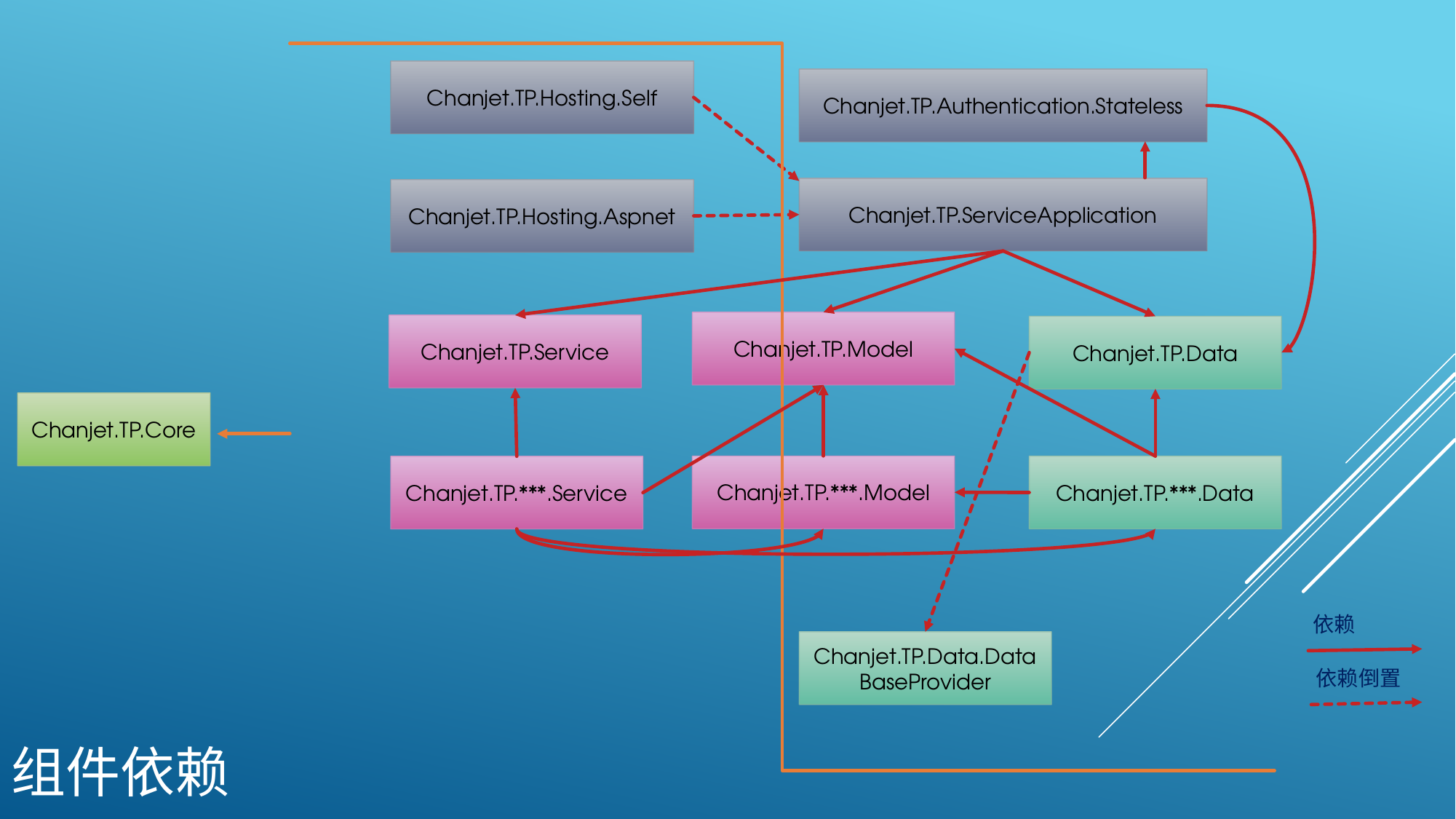

Chanjet.TP.Hosting.Self
Chanjet.TP.Authentication.Stateless
Chanjet.TP.ServiceApplication
Chanjet.TP.Hosting.Aspnet
Chanjet.TP.Model
Chanjet.TP.Service
Chanjet.TP.Data
Chanjet.TP.Core
Chanjet.TP.***.Model
Chanjet.TP.***.Data
Chanjet.TP.***.Service
依赖
Chanjet.TP.Data.DataBaseProvider
依赖倒置
# 组件依赖